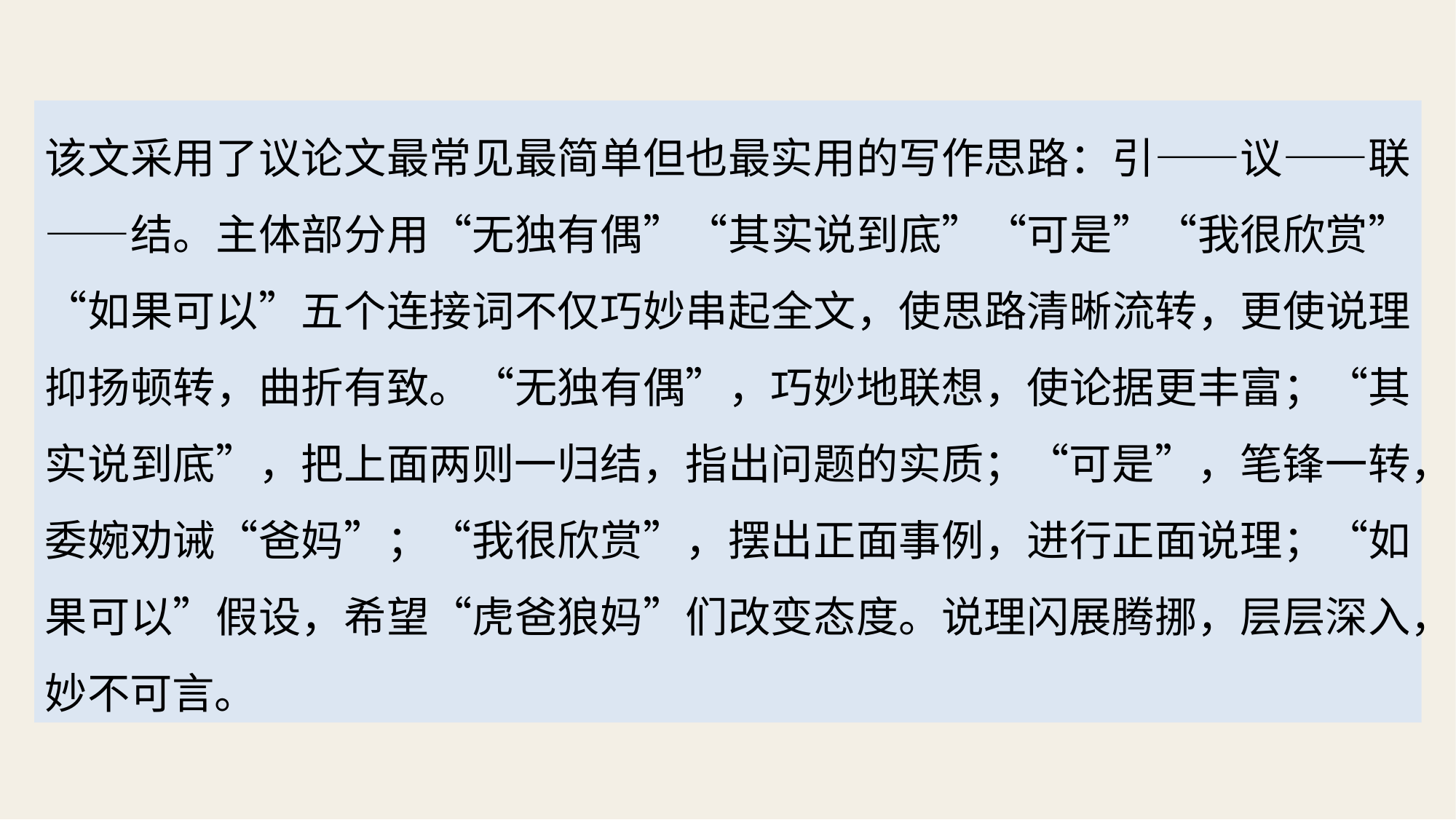

该文采用了议论文最常见最简单但也最实用的写作思路：引——议——联——结。主体部分用“无独有偶”“其实说到底”“可是”“我很欣赏”“如果可以”五个连接词不仅巧妙串起全文，使思路清晰流转，更使说理抑扬顿转，曲折有致。“无独有偶”，巧妙地联想，使论据更丰富；“其实说到底”，把上面两则一归结，指出问题的实质；“可是”，笔锋一转，委婉劝诫“爸妈”；“我很欣赏”，摆出正面事例，进行正面说理；“如果可以”假设，希望“虎爸狼妈”们改变态度。说理闪展腾挪，层层深入，妙不可言。